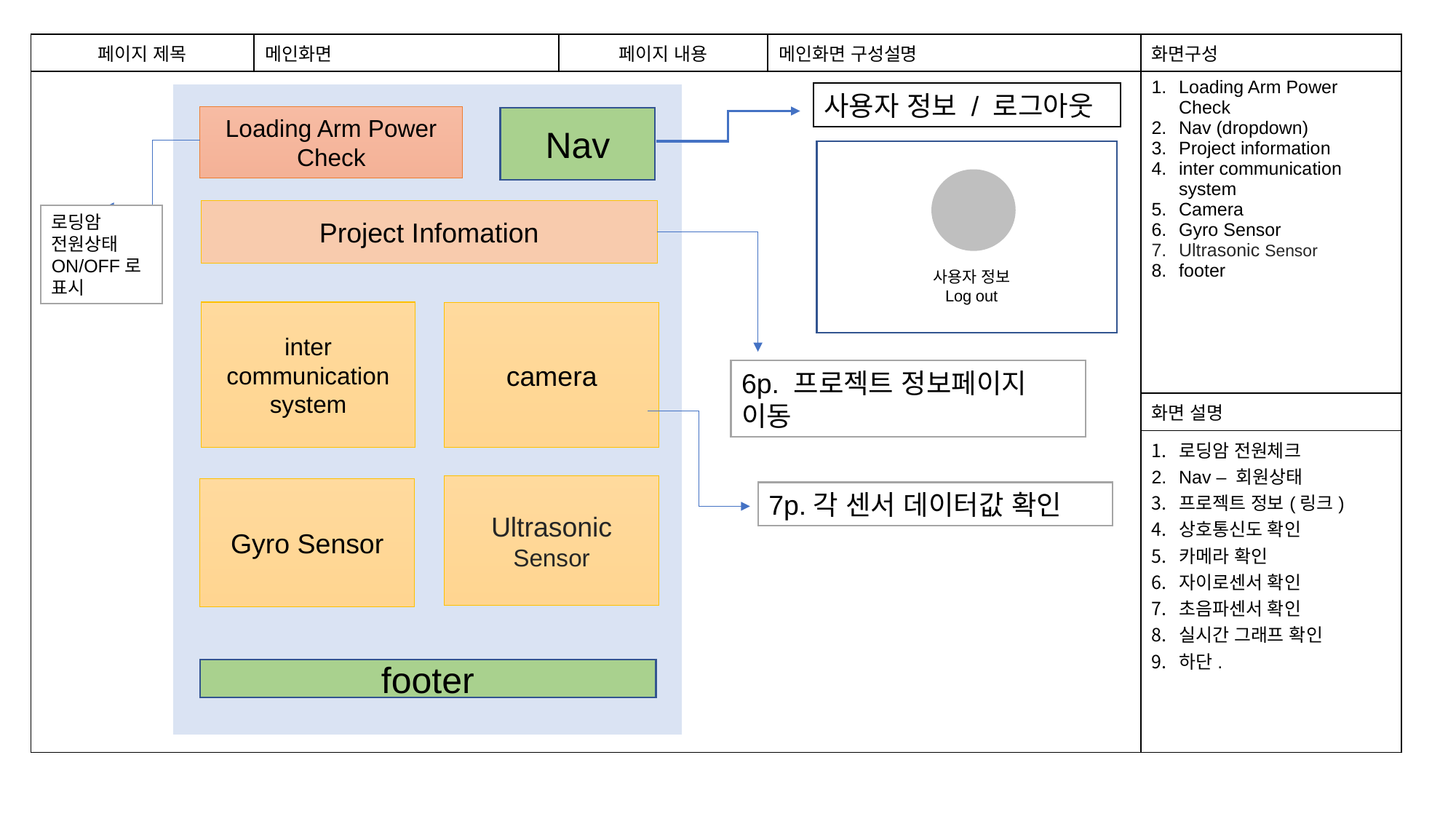

| 페이지 제목 | 메인화면 | 페이지 내용 | 메인화면 구성설명 | 화면구성 |
| --- | --- | --- | --- | --- |
|  |  |  |  | Loading Arm Power Check Nav (dropdown) Project information inter communication system Camera Gyro Sensor Ultrasonic Sensor footer |
|  |  |  |  | 화면 설명 |
|  |  |  |  | 로딩암 전원체크 Nav – 회원상태 프로젝트 정보(링크) 상호통신도 확인 카메라 확인 자이로센서 확인 초음파센서 확인 실시간 그래프 확인 하단. |
사용자 정보 / 로그아웃

Nav
Project Infomation
inter communication system
Loading Arm Power Check

로딩암 전원상태
ON/OFF로 표시
사용자 정보
Log out
camera
6p. 프로젝트 정보페이지 이동
Ultrasonic Sensor
Gyro Sensor
7p.각 센서 데이터값 확인
footer